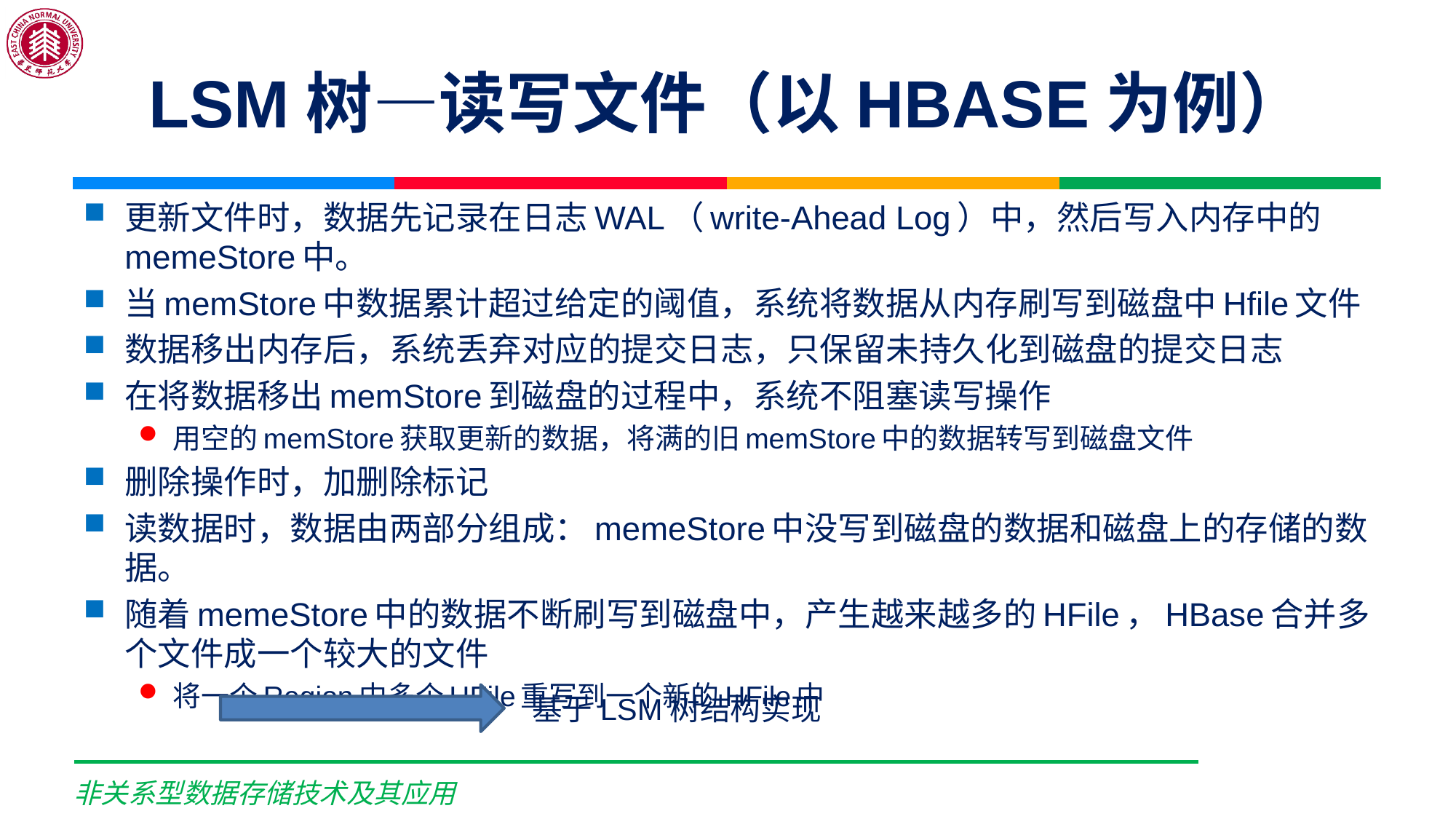

# LSM树—读写文件（以HBASE为例）
更新文件时，数据先记录在日志WAL（write-Ahead Log）中，然后写入内存中的memeStore中。
当memStore中数据累计超过给定的阈值，系统将数据从内存刷写到磁盘中Hfile文件
数据移出内存后，系统丢弃对应的提交日志，只保留未持久化到磁盘的提交日志
在将数据移出memStore到磁盘的过程中，系统不阻塞读写操作
用空的memStore获取更新的数据，将满的旧memStore中的数据转写到磁盘文件
删除操作时，加删除标记
读数据时，数据由两部分组成：memeStore中没写到磁盘的数据和磁盘上的存储的数据。
随着memeStore中的数据不断刷写到磁盘中，产生越来越多的HFile，HBase合并多个文件成一个较大的文件
将一个Region中多个HFile重写到一个新的HFile中

基于LSM树结构实现